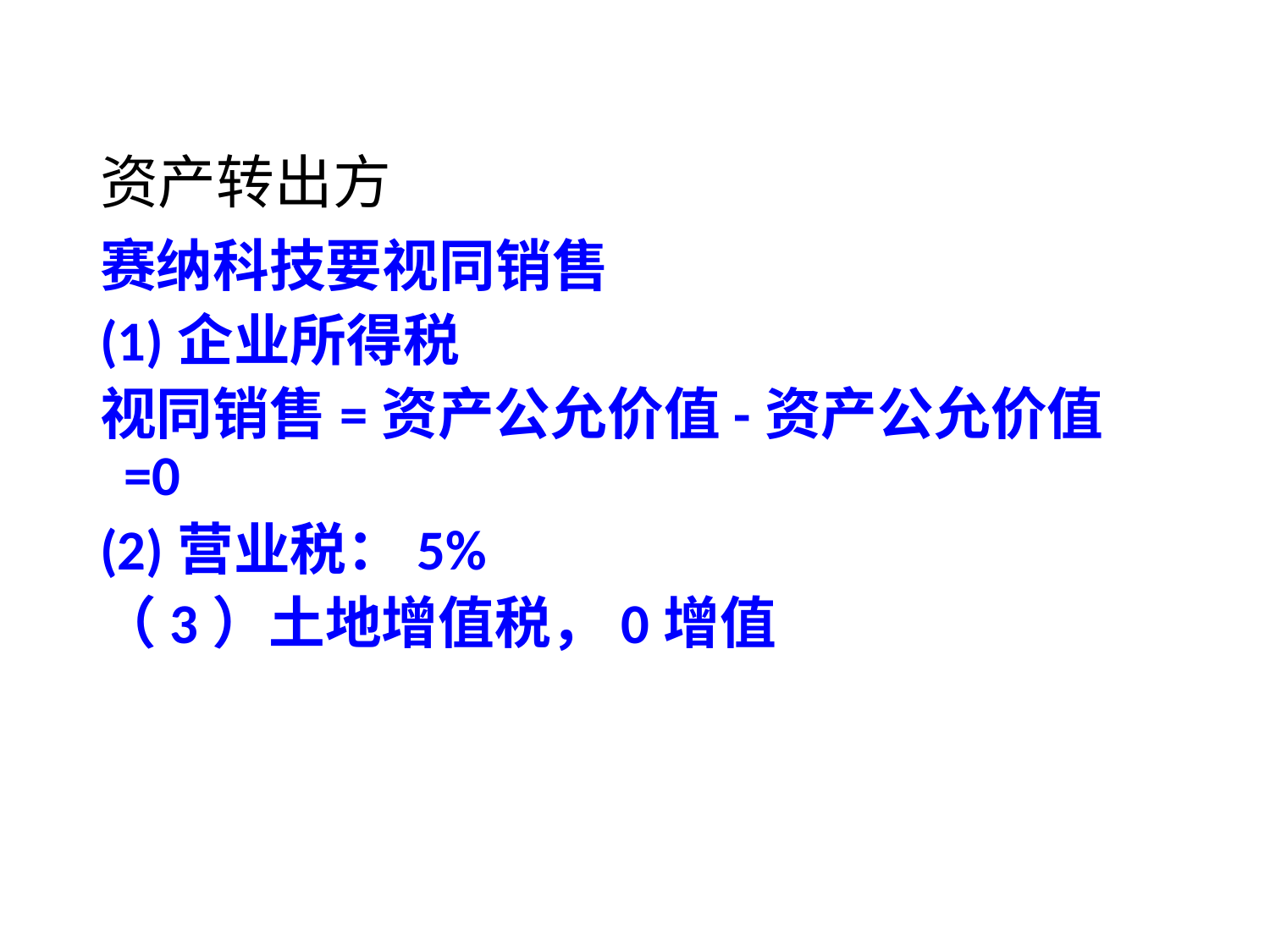

# 资产转出方
赛纳科技要视同销售
(1)企业所得税
视同销售=资产公允价值-资产公允价值=0
(2)营业税：5%
（3）土地增值税，0增值